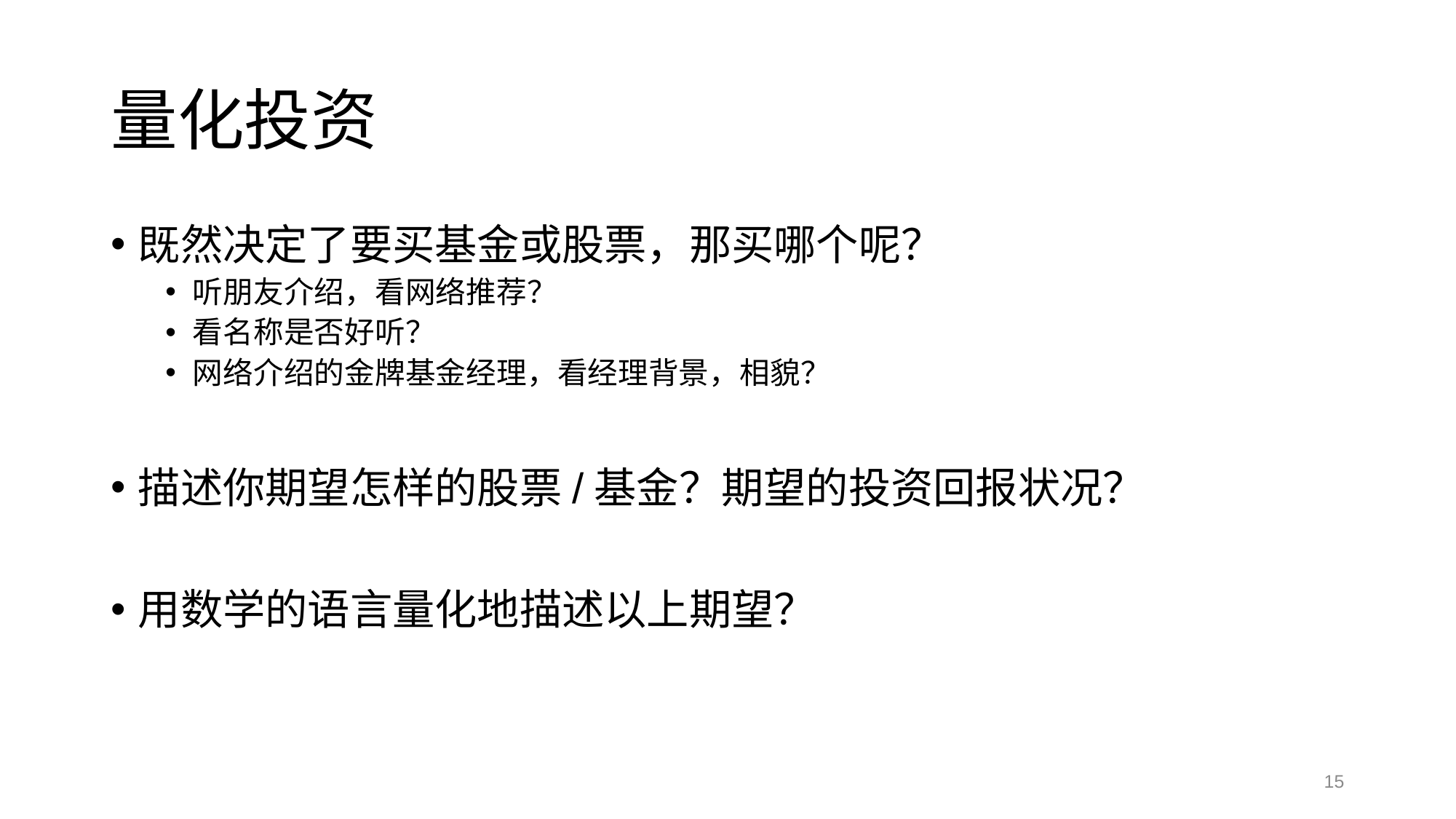

# 量化投资
既然决定了要买基金或股票，那买哪个呢？
听朋友介绍，看网络推荐？
看名称是否好听？
网络介绍的金牌基金经理，看经理背景，相貌？

描述你期望怎样的股票/基金？期望的投资回报状况？

用数学的语言量化地描述以上期望？
15